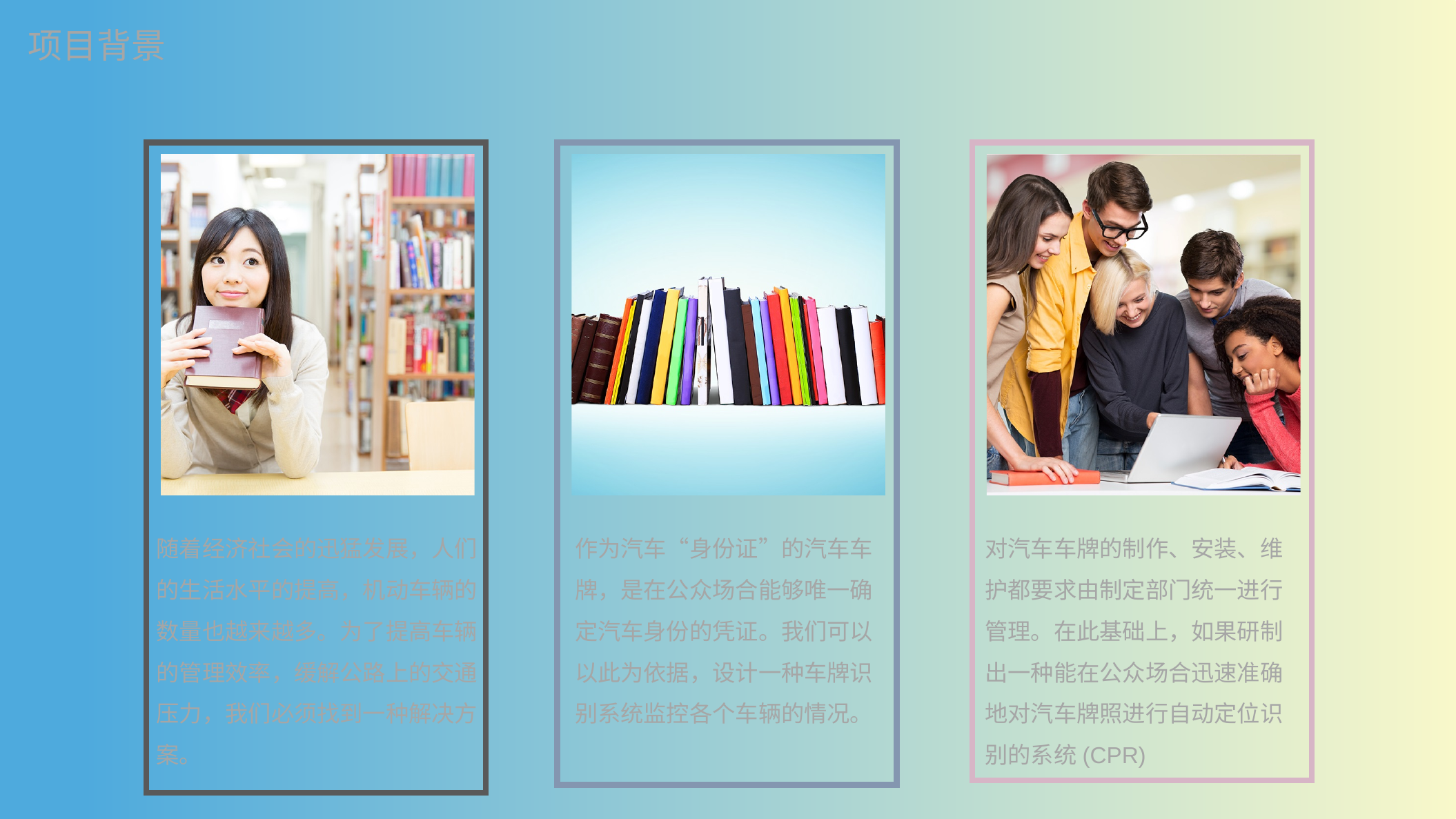

项目背景

随着经济社会的迅猛发展，人们的生活水平的提高，机动车辆的数量也越来越多。为了提高车辆的管理效率，缓解公路上的交通压力，我们必须找到一种解决方案。
作为汽车“身份证”的汽车车牌，是在公众场合能够唯一确定汽车身份的凭证。我们可以以此为依据，设计一种车牌识别系统监控各个车辆的情况。
对汽车车牌的制作、安装、维护都要求由制定部门统一进行管理。在此基础上，如果研制出一种能在公众场合迅速准确地对汽车牌照进行自动定位识别的系统(CPR)